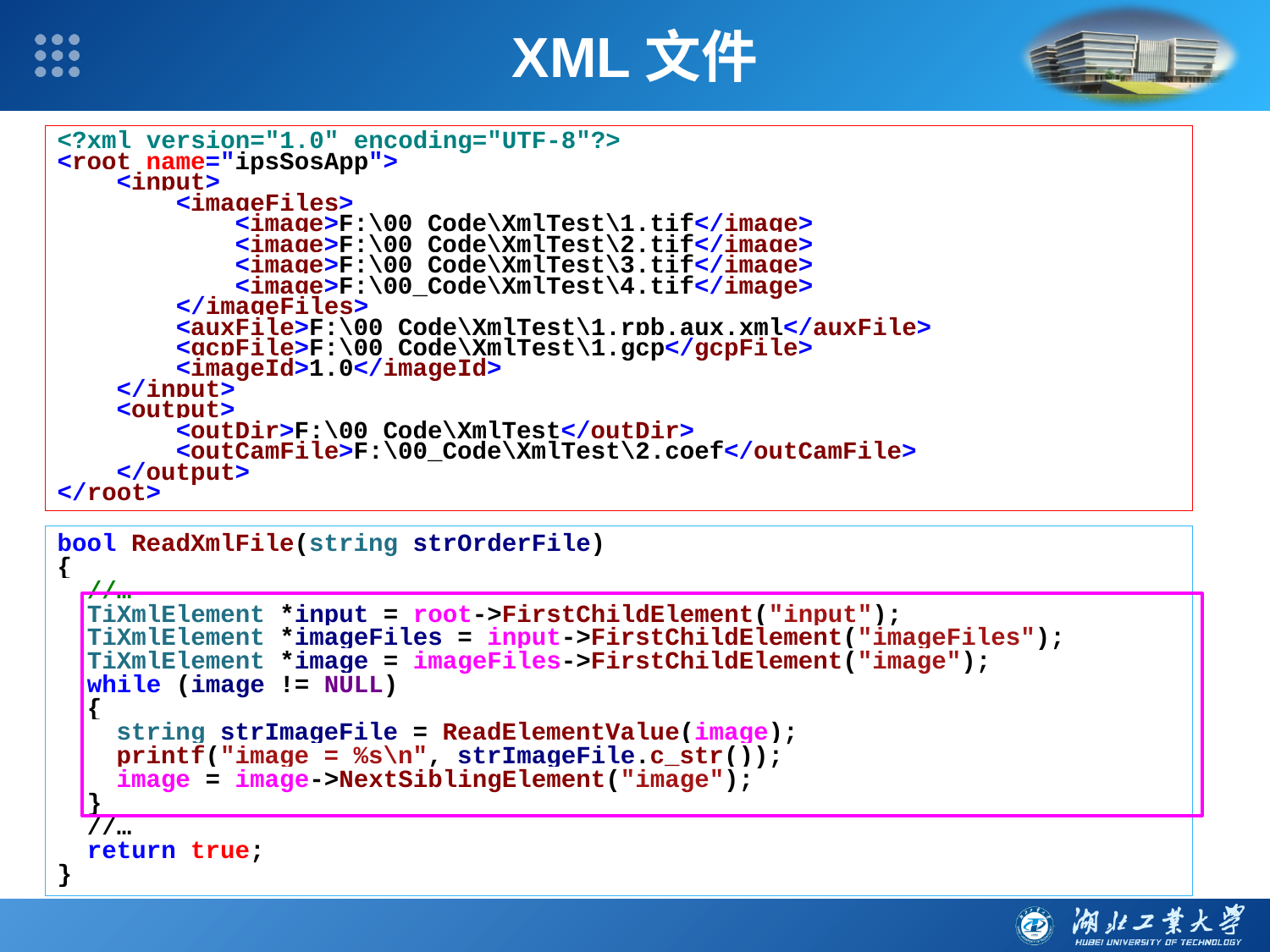

XML文件
<?xml version="1.0" encoding="UTF-8"?>
<root name="ipsSosApp">
    <input>
        <imageFiles>
            <image>F:\00_Code\XmlTest\1.tif</image>
            <image>F:\00_Code\XmlTest\2.tif</image>
            <image>F:\00_Code\XmlTest\3.tif</image>
            <image>F:\00_Code\XmlTest\4.tif</image>
        </imageFiles>
        <auxFile>F:\00_Code\XmlTest\1.rpb.aux.xml</auxFile>
        <gcpFile>F:\00_Code\XmlTest\1.gcp</gcpFile>
        <imageId>1.0</imageId>
    </input>
    <output>
        <outDir>F:\00_Code\XmlTest</outDir>
        <outCamFile>F:\00_Code\XmlTest\2.coef</outCamFile>
    </output>
</root>
bool ReadXmlFile(string strOrderFile)
{
  //…
  TiXmlElement *input = root->FirstChildElement("input");
  TiXmlElement *imageFiles = input->FirstChildElement("imageFiles");
  TiXmlElement *image = imageFiles->FirstChildElement("image");
  while (image != NULL)
  {
    string strImageFile = ReadElementValue(image);
    printf("image = %s\n", strImageFile.c_str());
    image = image->NextSiblingElement("image");
  }
  //…
  return true;
}